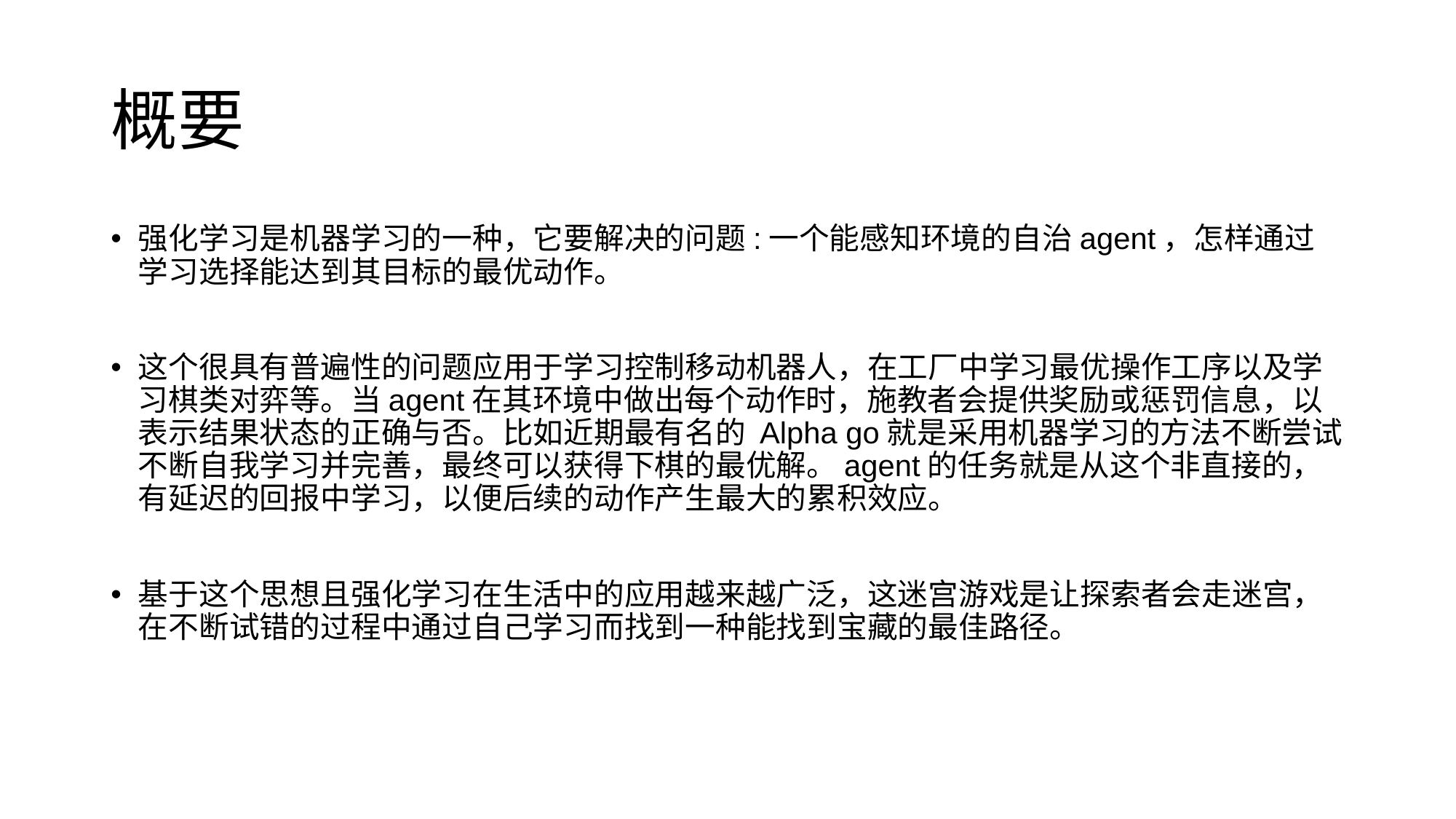

# 概要
强化学习是机器学习的一种，它要解决的问题:一个能感知环境的自治agent，怎样通过学习选择能达到其目标的最优动作。

这个很具有普遍性的问题应用于学习控制移动机器人，在工厂中学习最优操作工序以及学习棋类对弈等。当agent在其环境中做出每个动作时，施教者会提供奖励或惩罚信息，以表示结果状态的正确与否。比如近期最有名的 Alpha go就是采用机器学习的方法不断尝试不断自我学习并完善，最终可以获得下棋的最优解。agent的任务就是从这个非直接的，有延迟的回报中学习，以便后续的动作产生最大的累积效应。

基于这个思想且强化学习在生活中的应用越来越广泛，这迷宫游戏是让探索者会走迷宫，在不断试错的过程中通过自己学习而找到一种能找到宝藏的最佳路径。